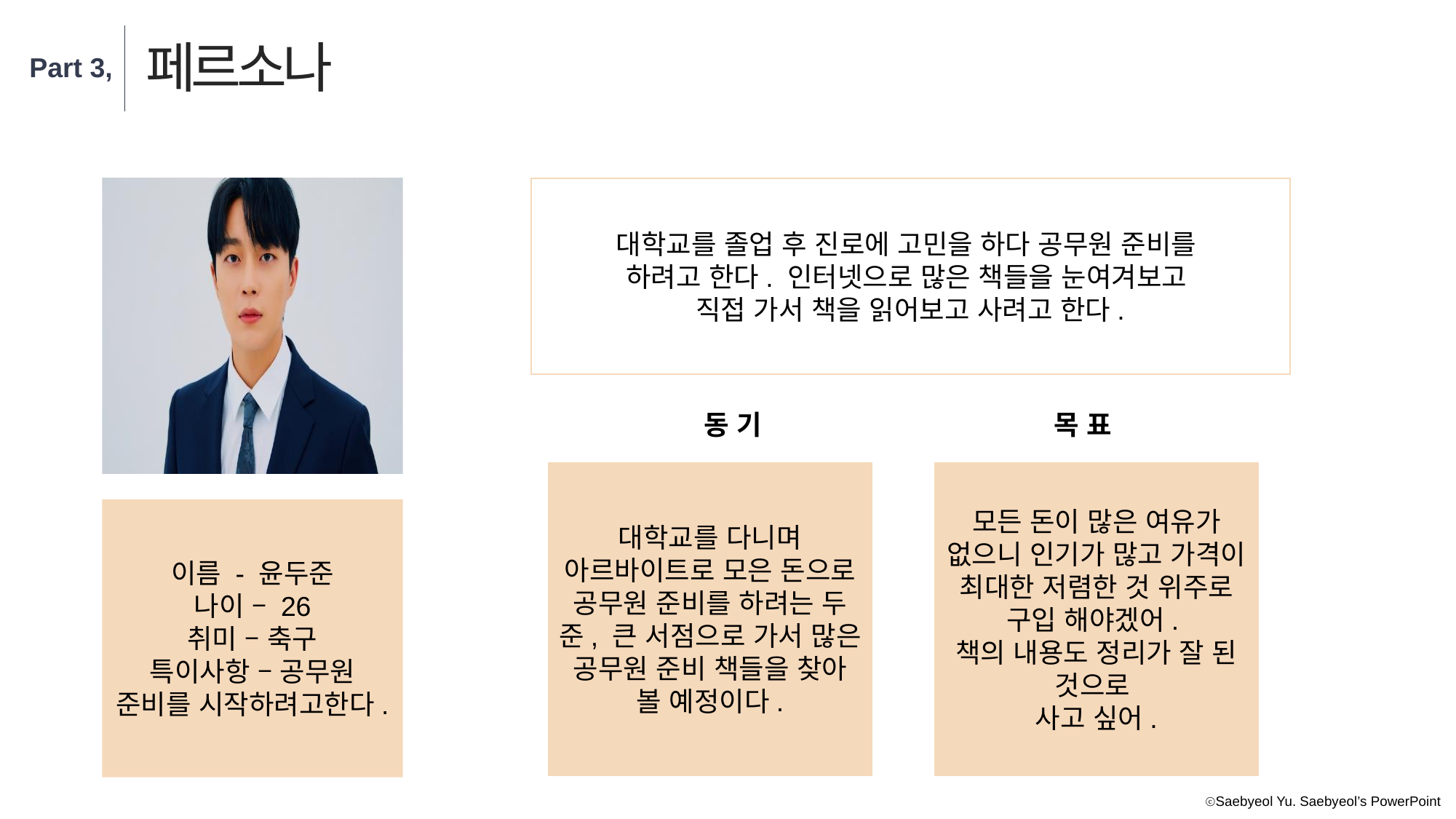

페르소나
Part 3,
대학교를 졸업 후 진로에 고민을 하다 공무원 준비를
하려고 한다. 인터넷으로 많은 책들을 눈여겨보고
직접 가서 책을 읽어보고 사려고 한다.

동 기
목 표
모든 돈이 많은 여유가 없으니 인기가 많고 가격이 최대한 저렴한 것 위주로 구입 해야겠어.
책의 내용도 정리가 잘 된 것으로
사고 싶어.
대학교를 다니며 아르바이트로 모은 돈으로 공무원 준비를 하려는 두준, 큰 서점으로 가서 많은 공무원 준비 책들을 찾아 볼 예정이다.
이름 - 윤두준
나이 – 26
취미 – 축구
특이사항 – 공무원 준비를 시작하려고한다.